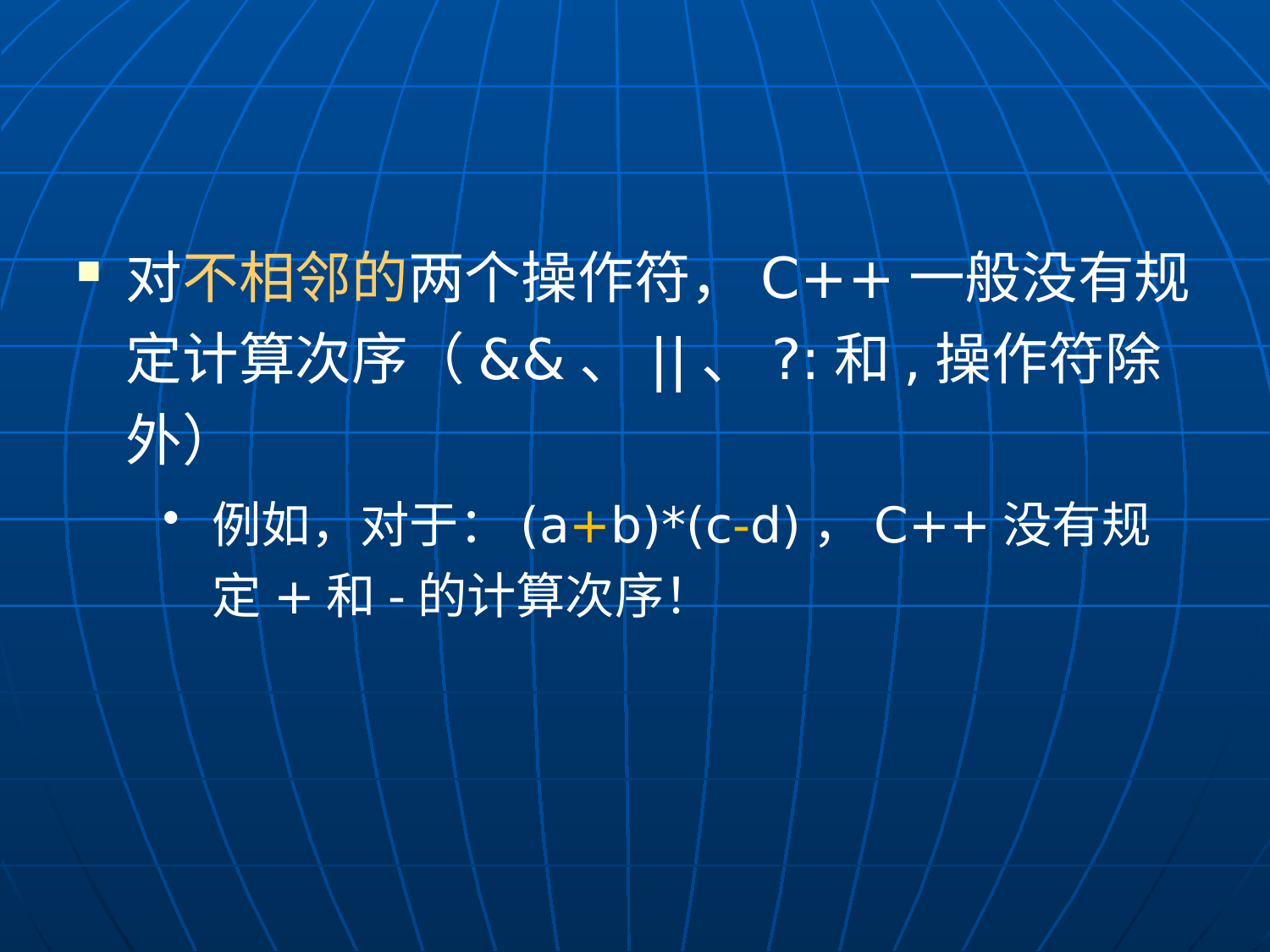

#
对不相邻的两个操作符，C++一般没有规定计算次序（&&、||、?:和,操作符除外）
例如，对于：(a+b)*(c-d)，C++没有规定+和-的计算次序！